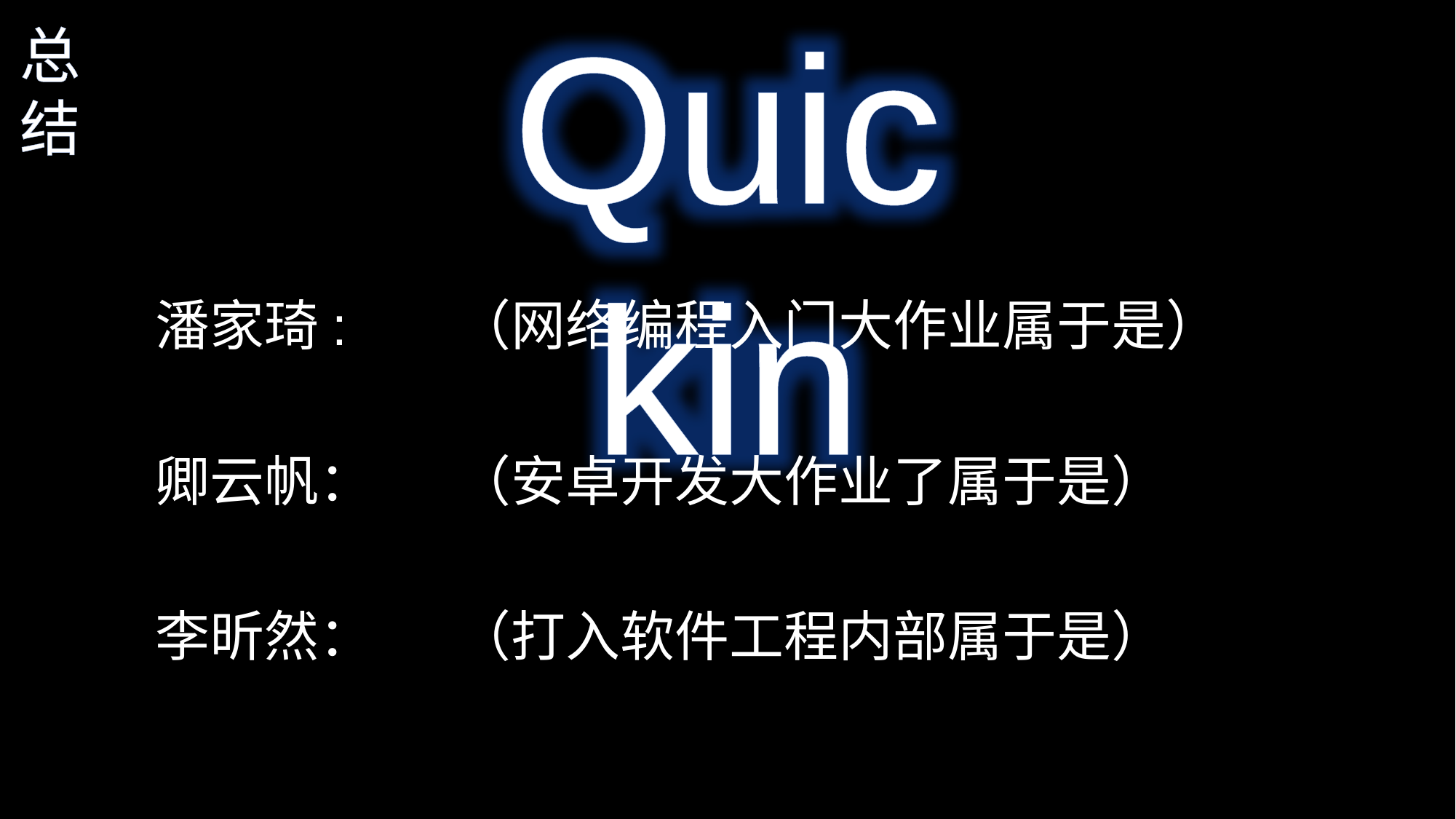

Quickin
总结
潘家琦:
（网络编程入门大作业属于是）
卿云帆：
（安卓开发大作业了属于是）
（打入软件工程内部属于是）
李昕然：